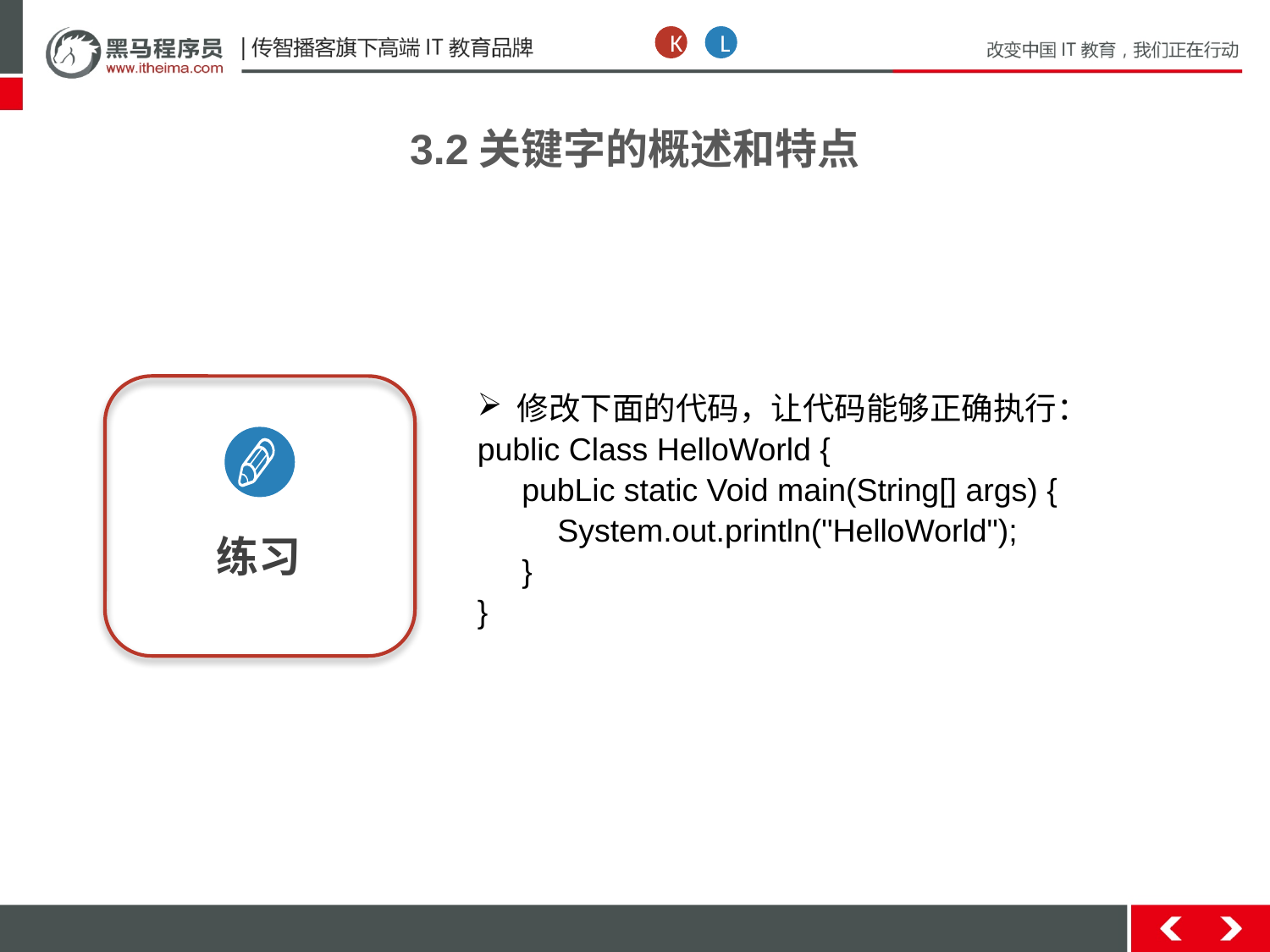

K
L
3.2关键字的概述和特点

练习
修改下面的代码，让代码能够正确执行：
public Class HelloWorld {
     pubLic static Void main(String[] args) {
         System.out.println("HelloWorld");
     }
}